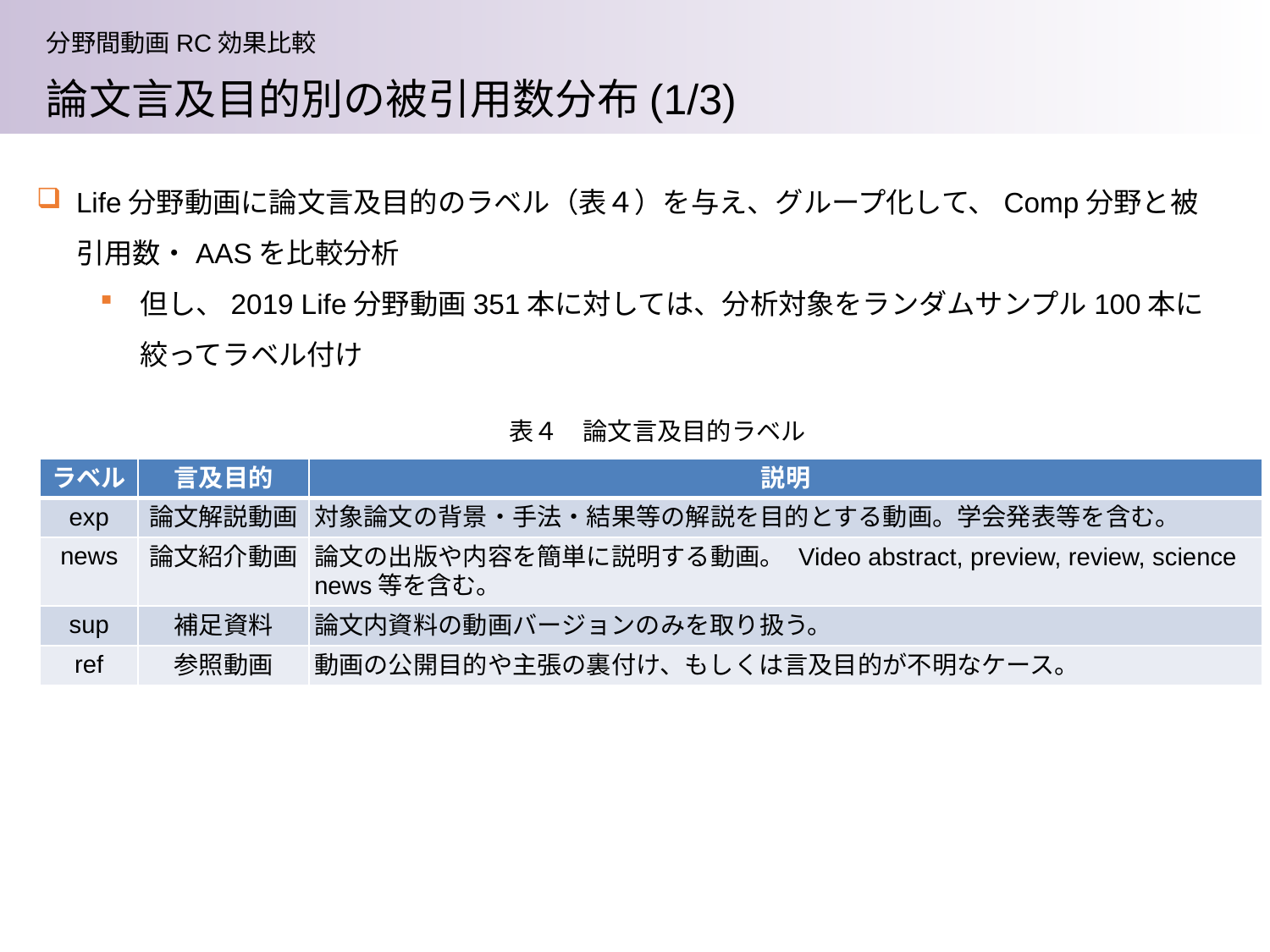

分野間動画RC効果比較
論文言及目的別の被引用数分布(1/3)
Life分野動画に論文言及目的のラベル（表４）を与え、グループ化して、Comp分野と被引用数・AASを比較分析
但し、2019 Life分野動画351本に対しては、分析対象をランダムサンプル100本に絞ってラベル付け
表４　論文言及目的ラベル
| ラベル | 言及目的 | 説明 |
| --- | --- | --- |
| exp | 論文解説動画 | 対象論文の背景・手法・結果等の解説を目的とする動画。学会発表等を含む。 |
| news | 論文紹介動画 | 論文の出版や内容を簡単に説明する動画。 Video abstract, preview, review, science news等を含む。 |
| sup | 補足資料 | 論文内資料の動画バージョンのみを取り扱う。 |
| ref | 参照動画 | 動画の公開目的や主張の裏付け、もしくは言及目的が不明なケース。 |